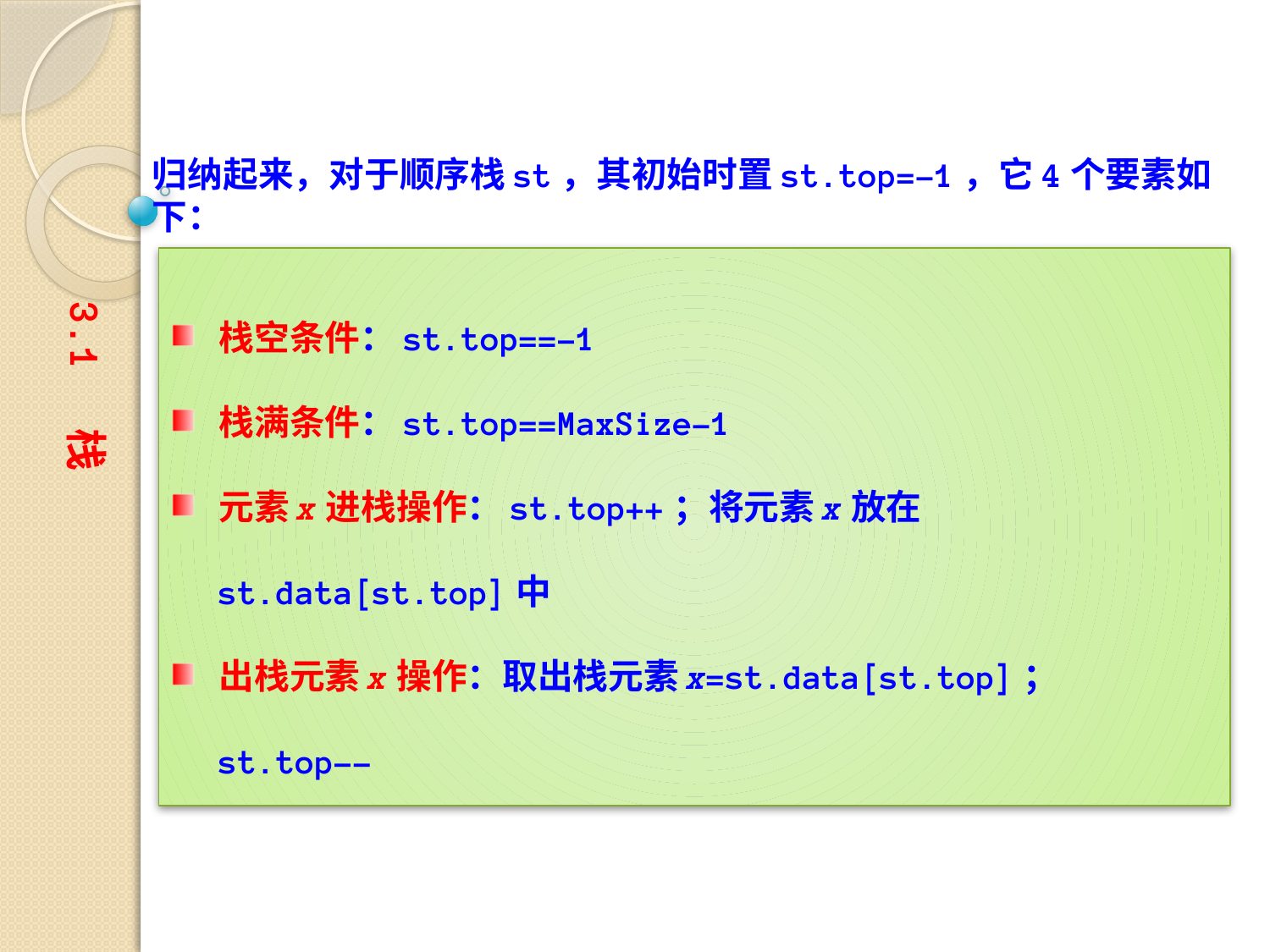

归纳起来，对于顺序栈st，其初始时置st.top=-1，它4个要素如下：
栈空条件：st.top==-1
栈满条件：st.top==MaxSize-1
元素x进栈操作：st.top++；将元素x放在st.data[st.top]中
出栈元素x操作：取出栈元素x=st.data[st.top]；st.top--
3.1  栈